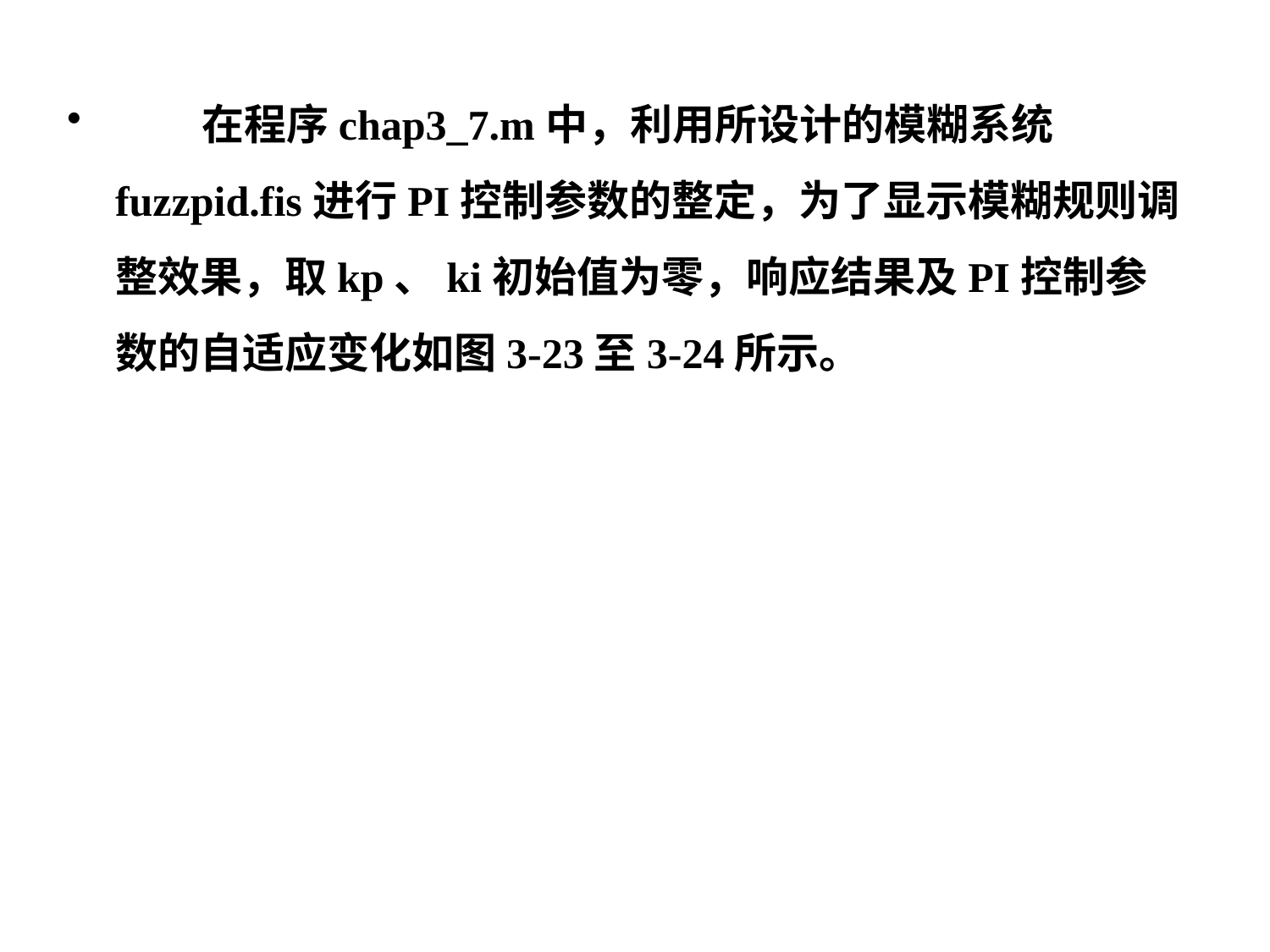

在程序chap3_7.m中，利用所设计的模糊系统fuzzpid.fis进行PI控制参数的整定，为了显示模糊规则调整效果，取kp、ki初始值为零，响应结果及PI控制参数的自适应变化如图3-23至3-24所示。